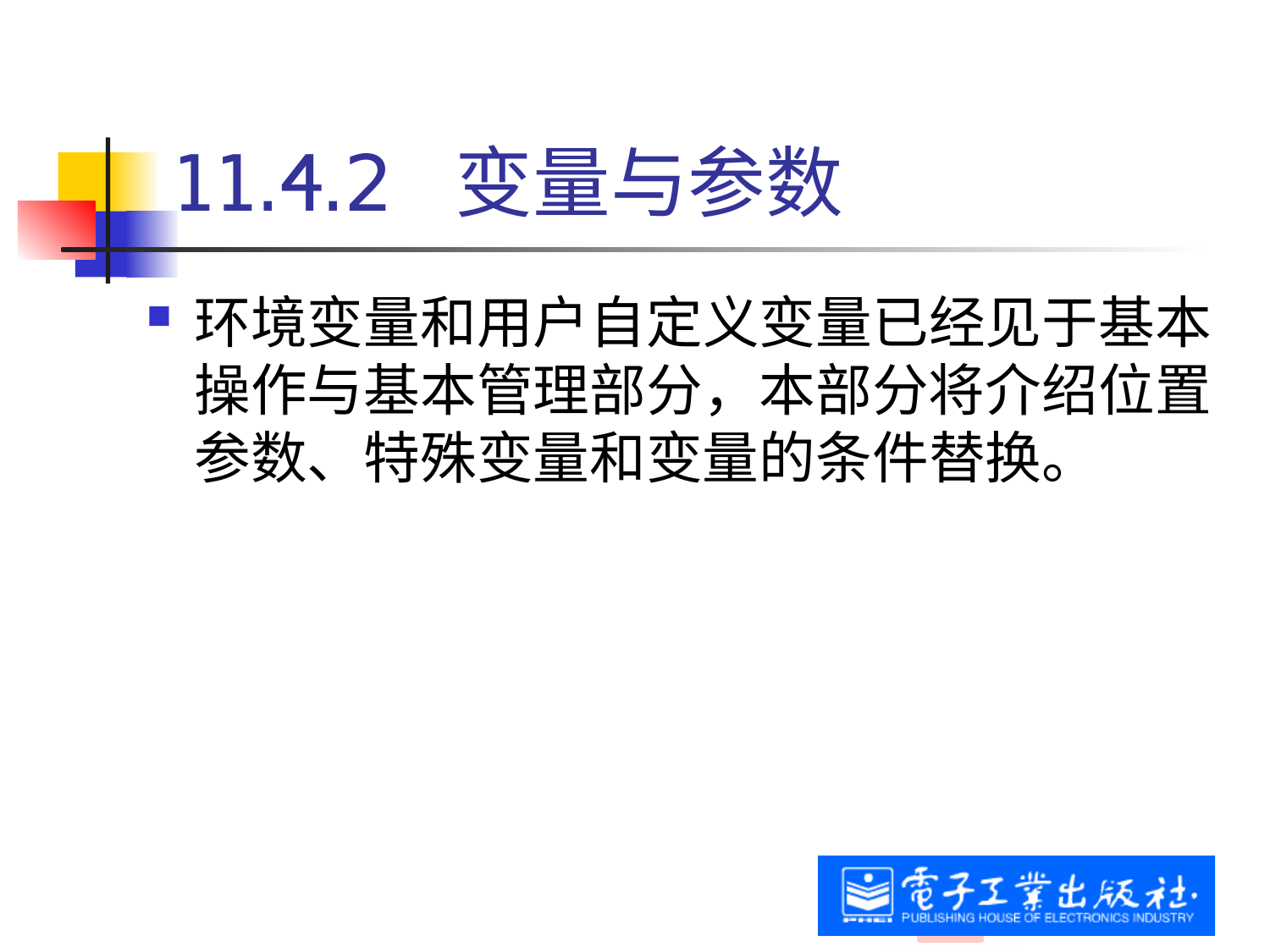

# 11.4.2  变量与参数
环境变量和用户自定义变量已经见于基本操作与基本管理部分，本部分将介绍位置参数、特殊变量和变量的条件替换。